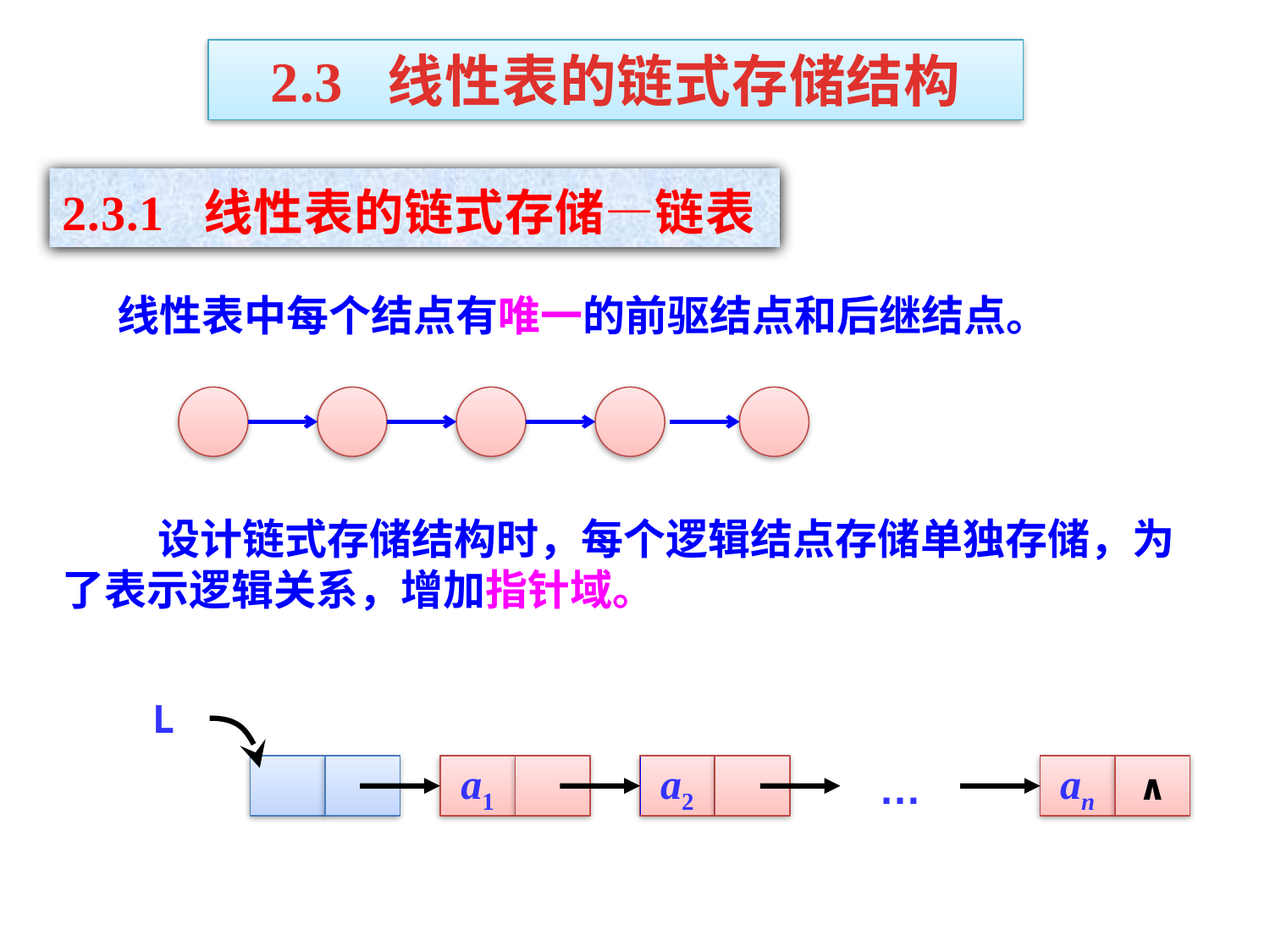

2.3  线性表的链式存储结构
2.3.1  线性表的链式存储—链表
线性表中每个结点有唯一的前驱结点和后继结点。

         设计链式存储结构时，每个逻辑结点存储单独存储，为了表示逻辑关系，增加指针域。
L

a1

a2

…
an
∧